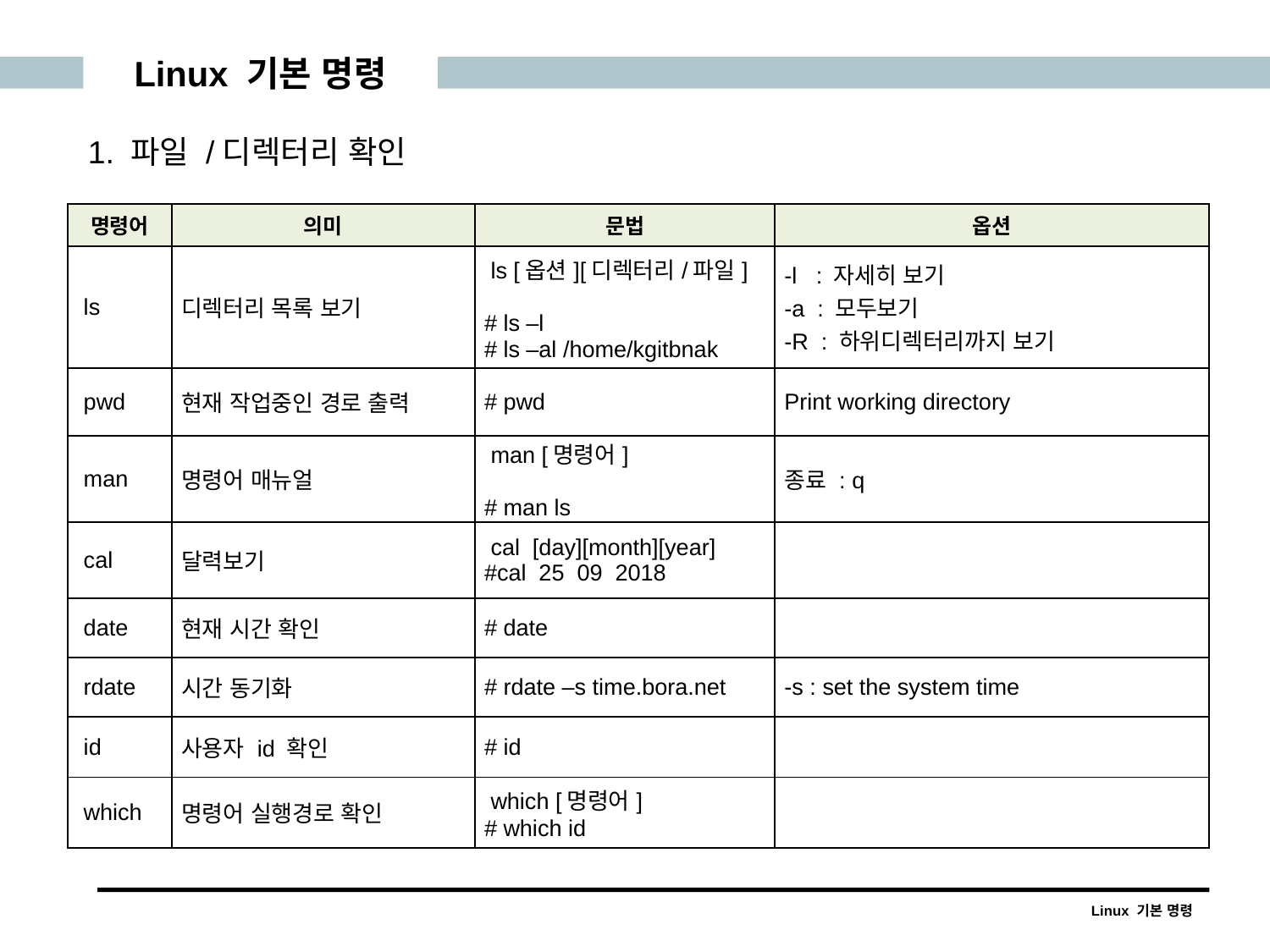

Linux 기본 명령

1. 파일 /디렉터리 확인
| 명령어 | 의미 | 문법 | 옵션 |
| --- | --- | --- | --- |
| ls | 디렉터리 목록 보기 | ls [옵션][디렉터리/파일] # ls –l # ls –al /home/kgitbnak | -l : 자세히 보기 -a : 모두보기 -R : 하위디렉터리까지 보기 |
| pwd | 현재 작업중인 경로 출력 | # pwd | Print working directory |
| man | 명령어 매뉴얼 | man [명령어] # man ls | 종료 : q |
| cal | 달력보기 | cal [day][month][year] #cal 25 09 2018 |  |
| date | 현재 시간 확인 | # date |  |
| rdate | 시간 동기화 | # rdate –s time.bora.net | -s : set the system time |
| id | 사용자 id 확인 | # id |  |
| which | 명령어 실행경로 확인 | which [명령어] # which id |  |

Linux 기본 명령